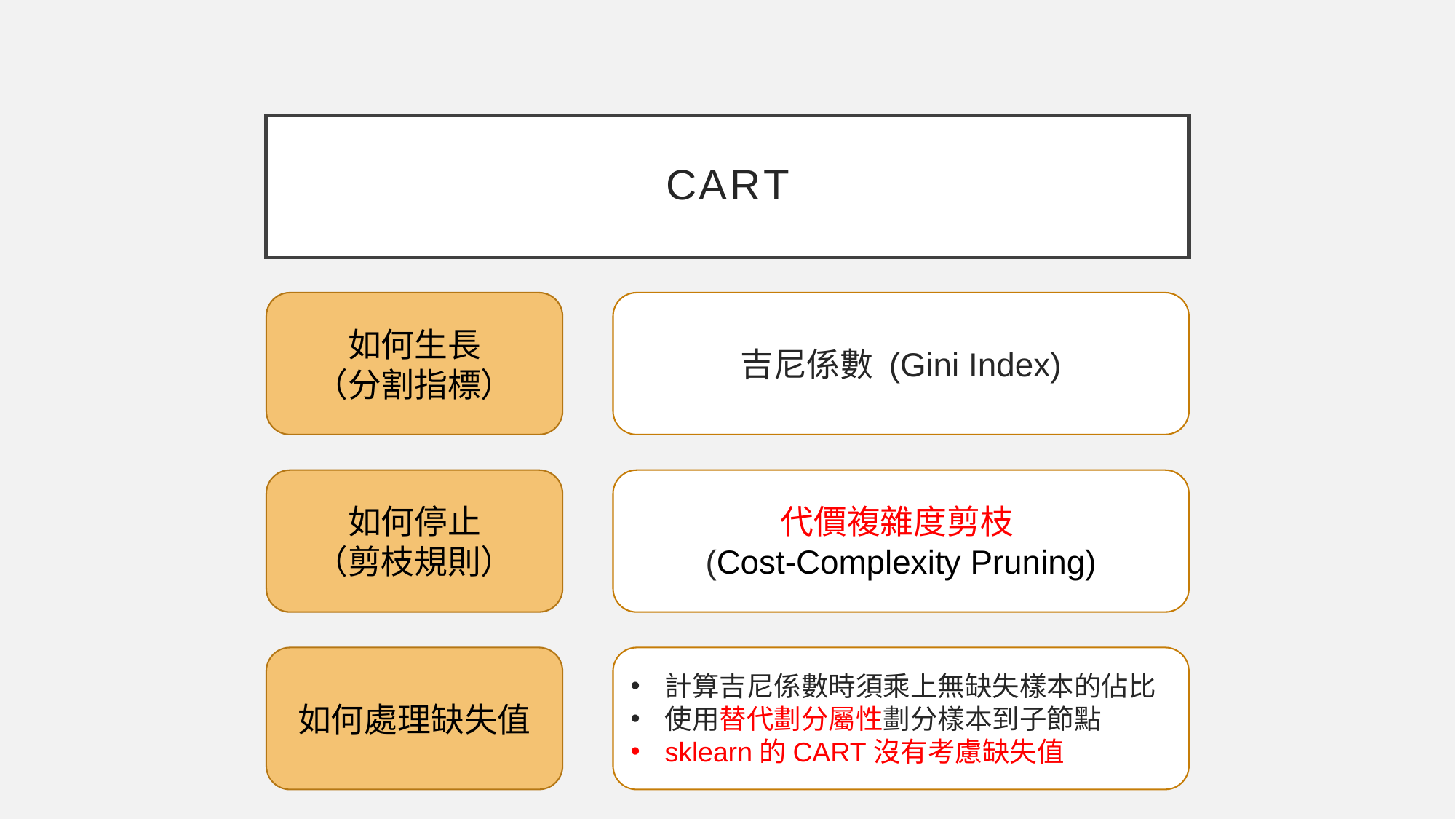

# CART

如何生長
（分割指標）
吉尼係數 (Gini Index)

如何停止
（剪枝規則）
代價複雜度剪枝
(Cost-Complexity Pruning)
如何處理缺失值
計算吉尼係數時須乘上無缺失樣本的佔比
使用替代劃分屬性劃分樣本到子節點
sklearn的CART沒有考慮缺失值